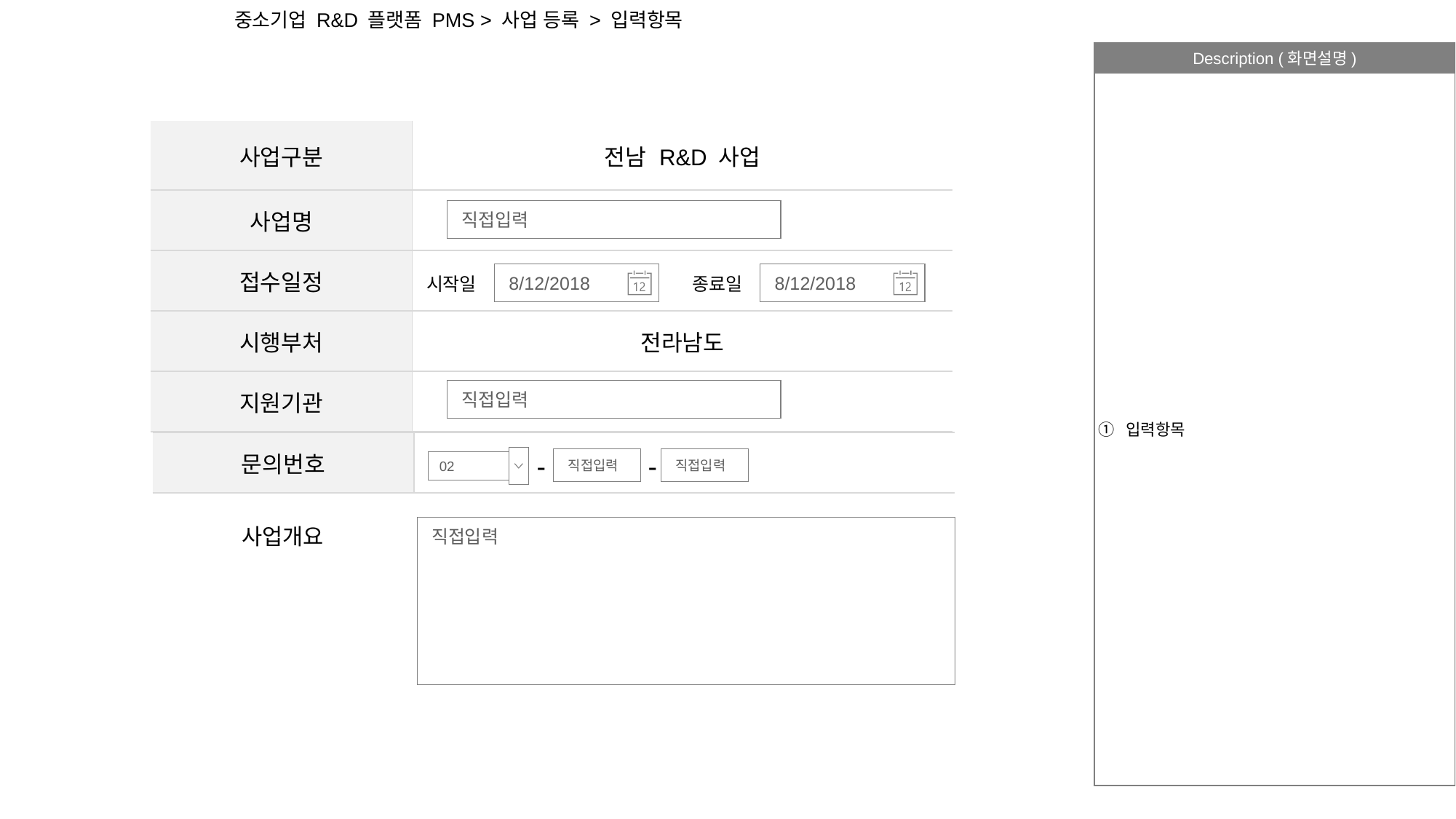

# 중소기업 R&D 플랫폼 PMS > 사업 등록 > 입력항목
입력항목
| 사업구분 | 전남 R&D 사업 |
| --- | --- |
| 사업명 |  |
| 접수일정 |  |
| 시행부처 | 전라남도 |
| 지원기관 |  |
직접입력
8/12/2018

8/12/2018

시작일
종료일
직접입력
| 문의번호 |  |
| --- | --- |
-
-
02

직접입력
직접입력
사업개요
직접입력